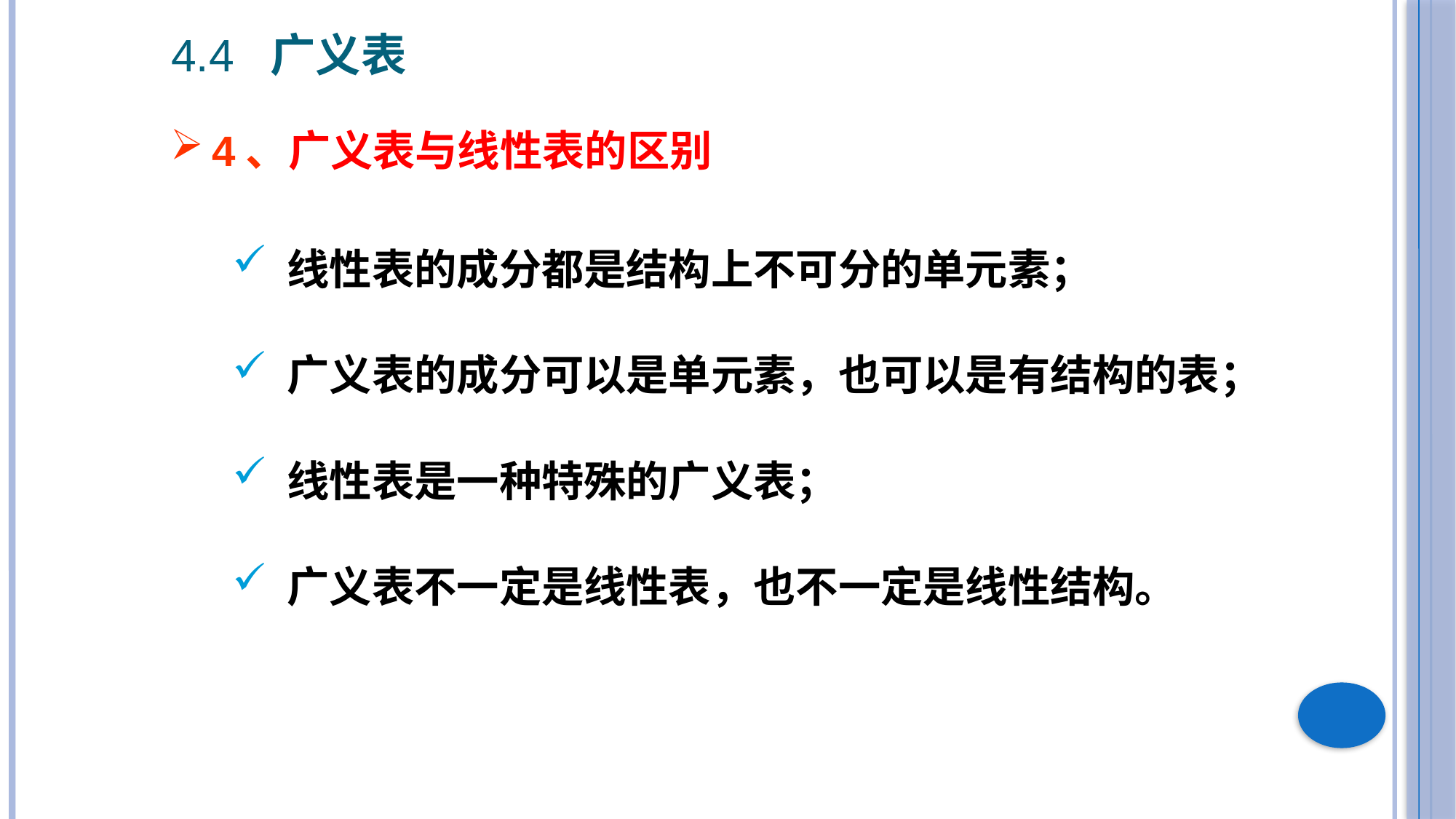

4.4  广义表
4、广义表与线性表的区别
线性表的成分都是结构上不可分的单元素；

广义表的成分可以是单元素，也可以是有结构的表；

线性表是一种特殊的广义表；

广义表不一定是线性表，也不一定是线性结构。